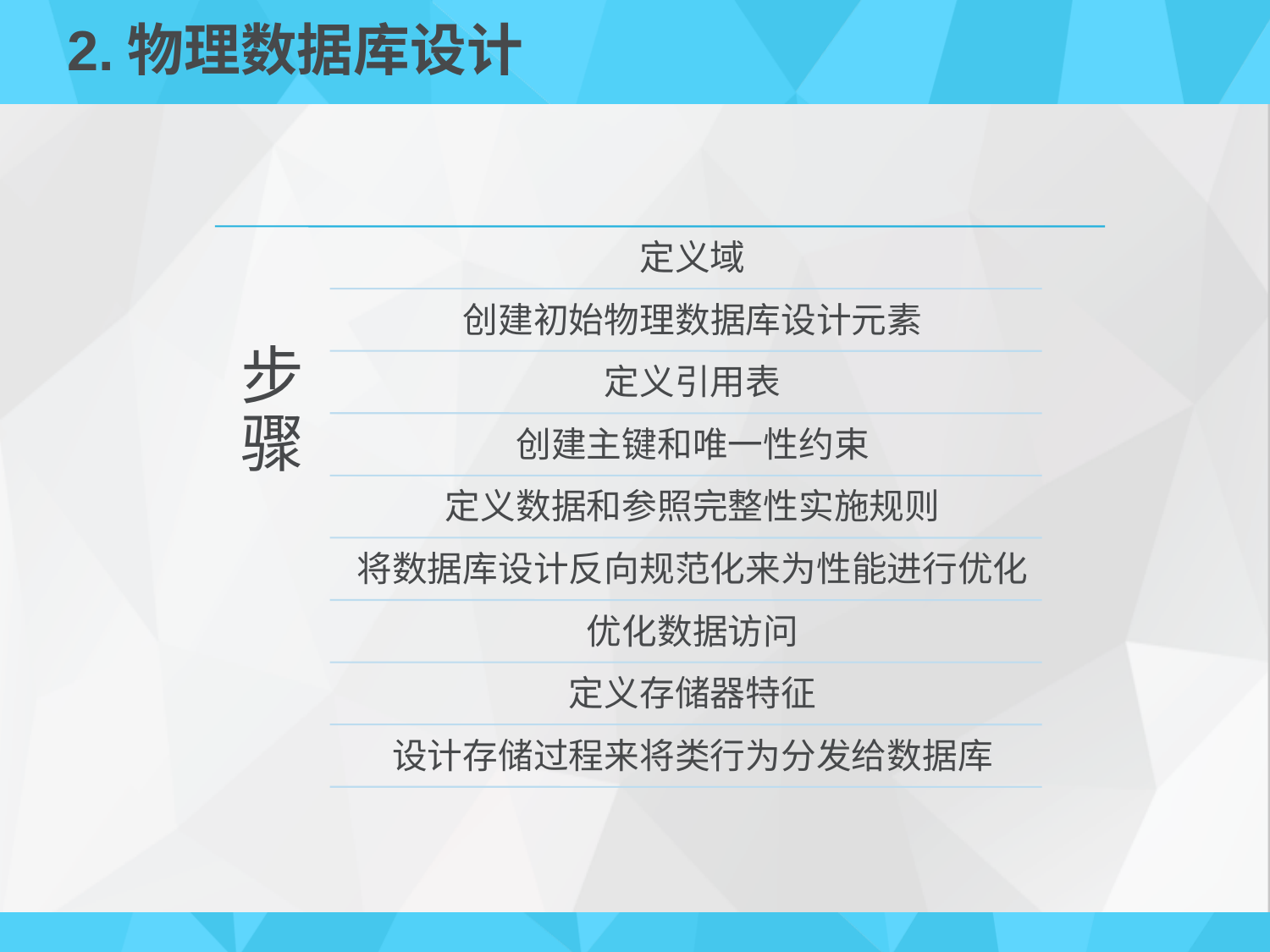

# 2.物理数据库设计

步骤
定义域
创建初始物理数据库设计元素
定义引用表
创建主键和唯一性约束
定义数据和参照完整性实施规则
将数据库设计反向规范化来为性能进行优化
优化数据访问
定义存储器特征
设计存储过程来将类行为分发给数据库